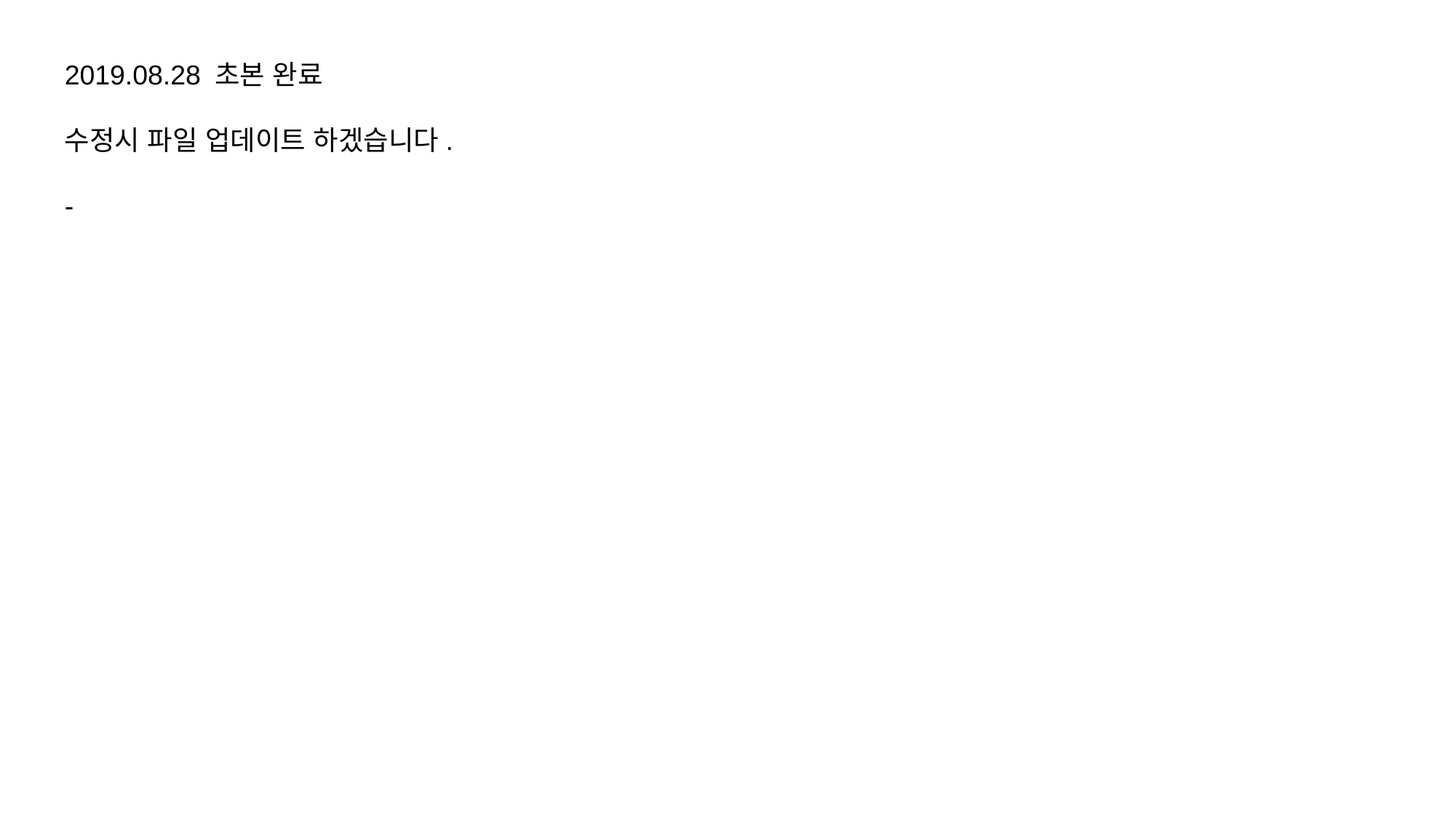

2019.08.28 초본 완료

수정시 파일 업데이트 하겠습니다.

-